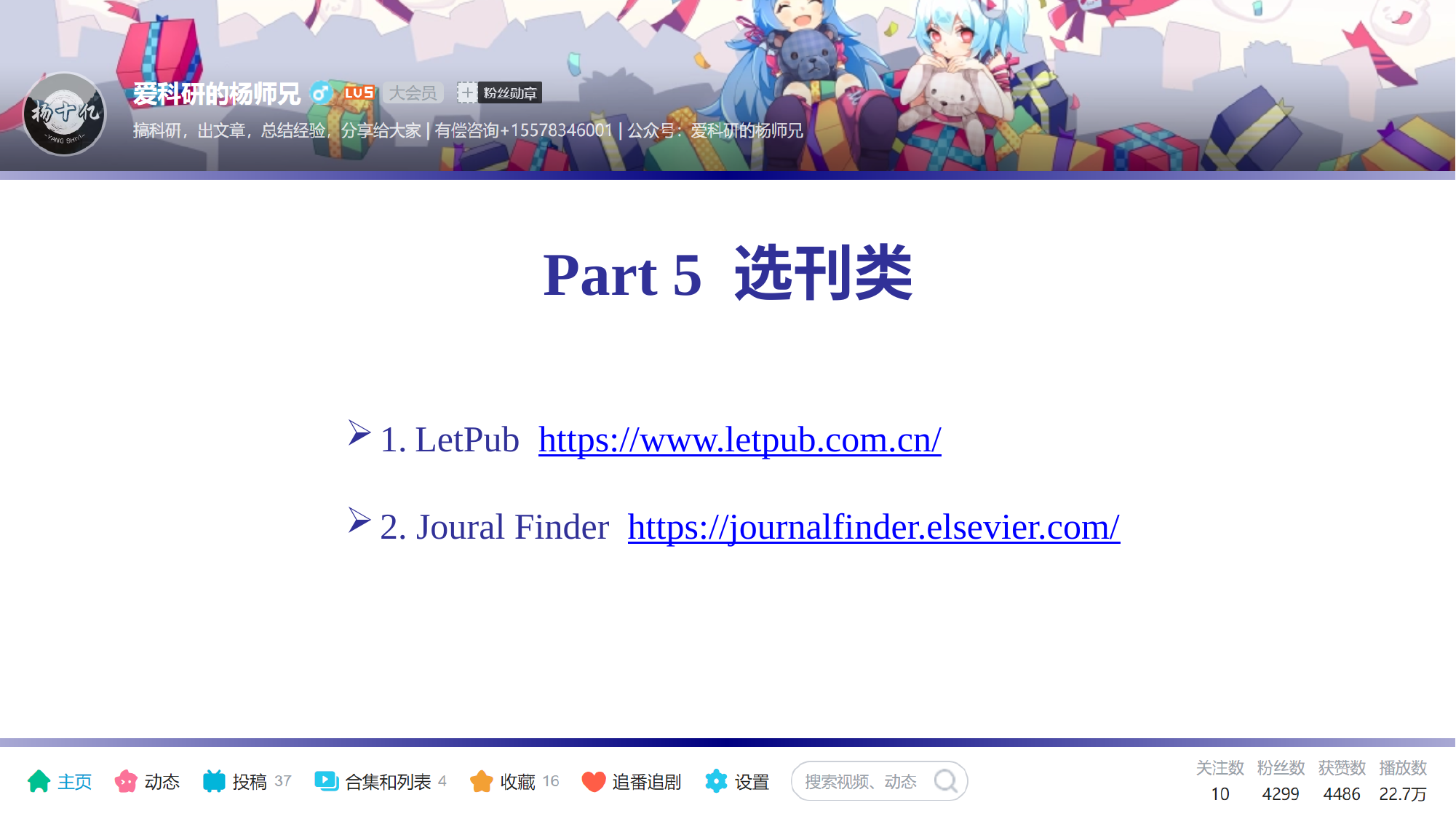

Part 5 选刊类

1. LetPub  https://www.letpub.com.cn/
2. Joural Finder  https://journalfinder.elsevier.com/